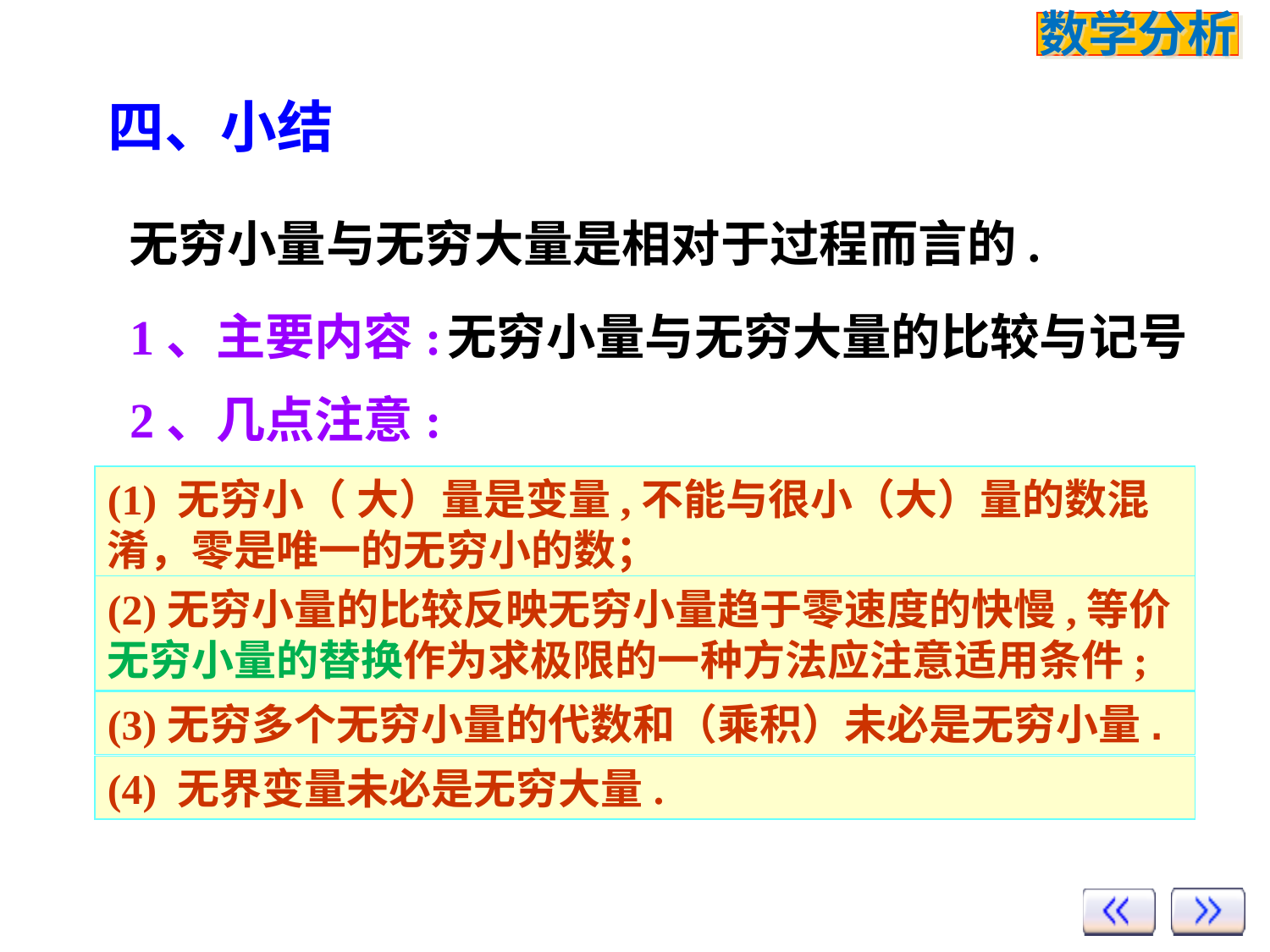

# 四、小结
无穷小量与无穷大量是相对于过程而言的.
1、主要内容:
无穷小量与无穷大量的比较与记号
2、几点注意:
(1) 无穷小（ 大）量是变量,不能与很小（大）量的数混淆，零是唯一的无穷小的数；
(2)无穷小量的比较反映无穷小量趋于零速度的快慢,等价无穷小量的替换作为求极限的一种方法应注意适用条件;
(3)无穷多个无穷小量的代数和（乘积）未必是无穷小量.
(4) 无界变量未必是无穷大量.